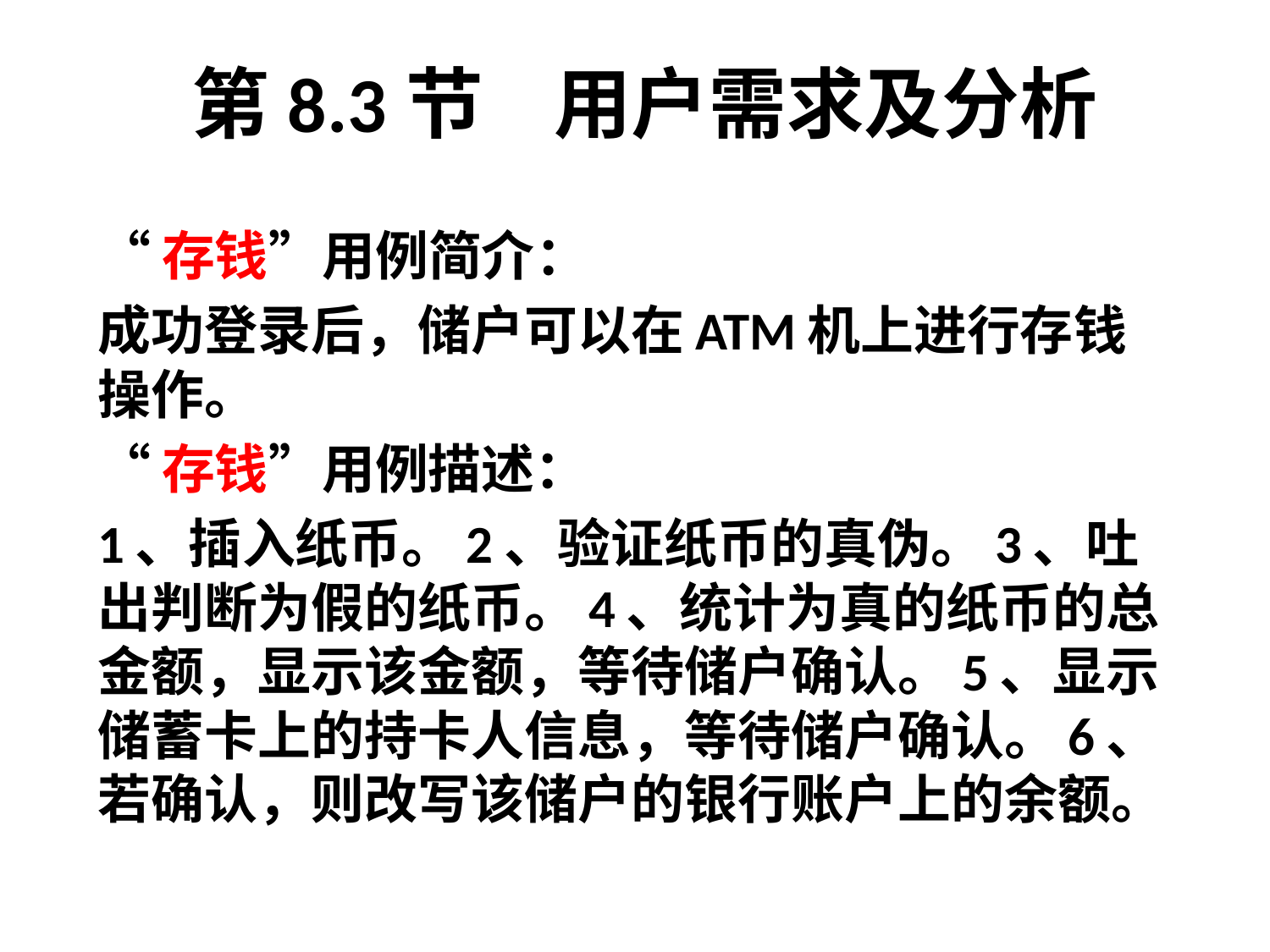

# 第8.3节    用户需求及分析
“存钱”用例简介：
成功登录后，储户可以在ATM机上进行存钱操作。
“存钱”用例描述：
1、插入纸币。2、验证纸币的真伪。3、吐出判断为假的纸币。4、统计为真的纸币的总金额，显示该金额，等待储户确认。5、显示储蓄卡上的持卡人信息，等待储户确认。6、若确认，则改写该储户的银行账户上的余额。